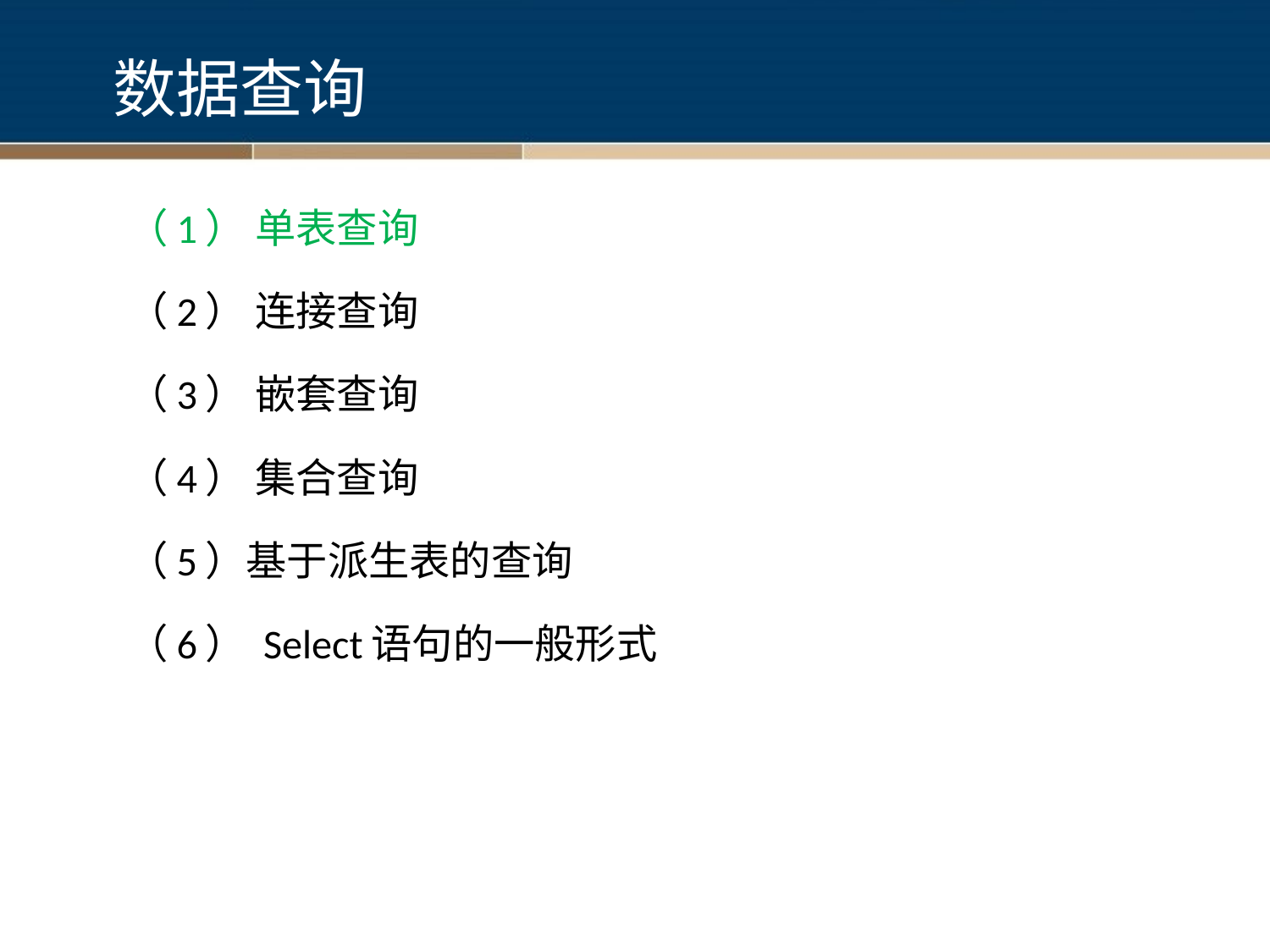

数据查询
（1） 单表查询
（2） 连接查询
（3） 嵌套查询
（4） 集合查询
（5）基于派生表的查询
（6） Select语句的一般形式